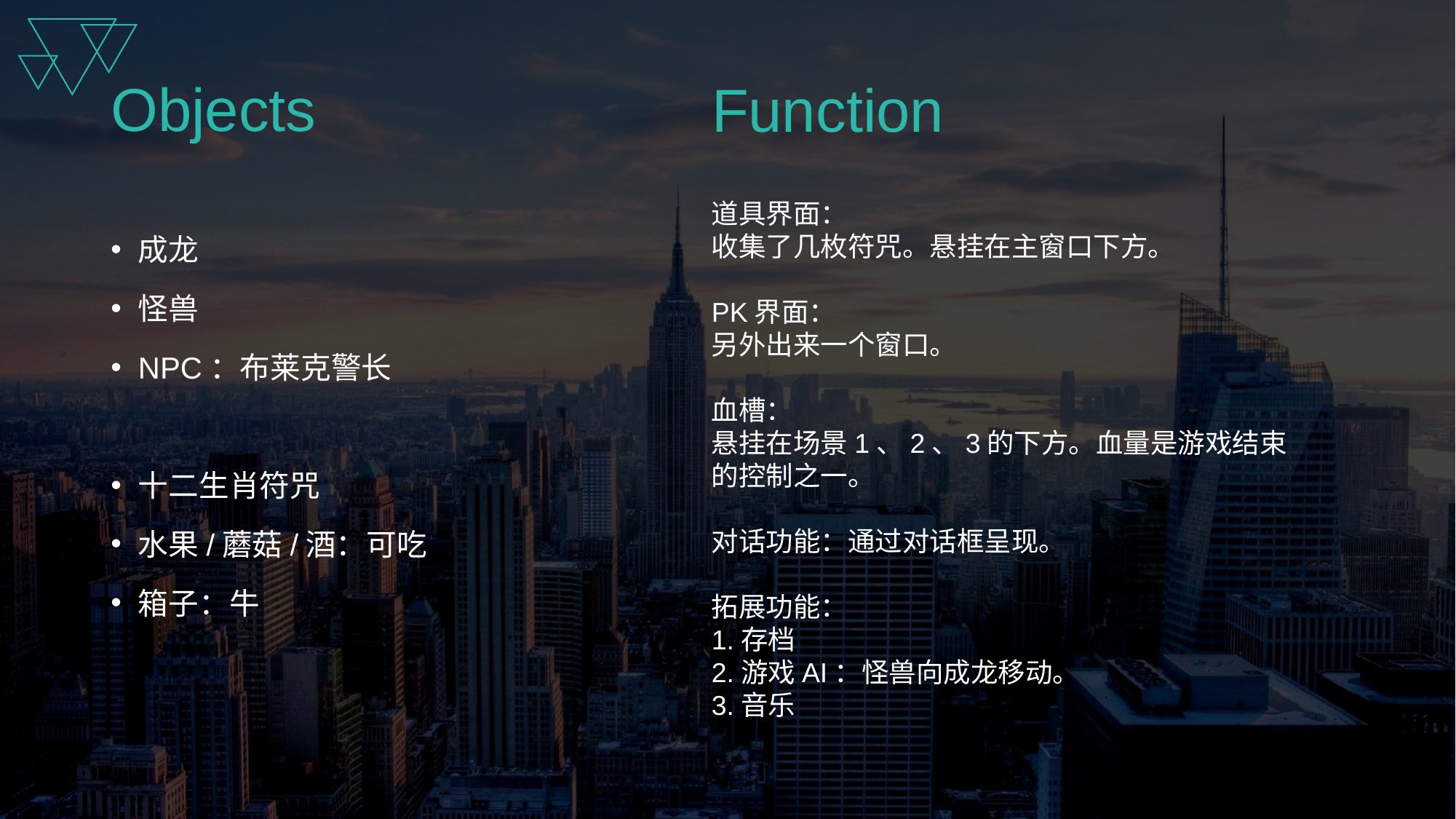

# Objects
Function
道具界面：
收集了几枚符咒。悬挂在主窗口下方。

PK界面：
另外出来一个窗口。

血槽：
悬挂在场景1、2、3的下方。血量是游戏结束的控制之一。

对话功能：通过对话框呈现。

拓展功能：
1.存档
2.游戏AI：怪兽向成龙移动。
3.音乐

成龙
怪兽
NPC：布莱克警长

十二生肖符咒
水果/蘑菇/酒：可吃
箱子：牛